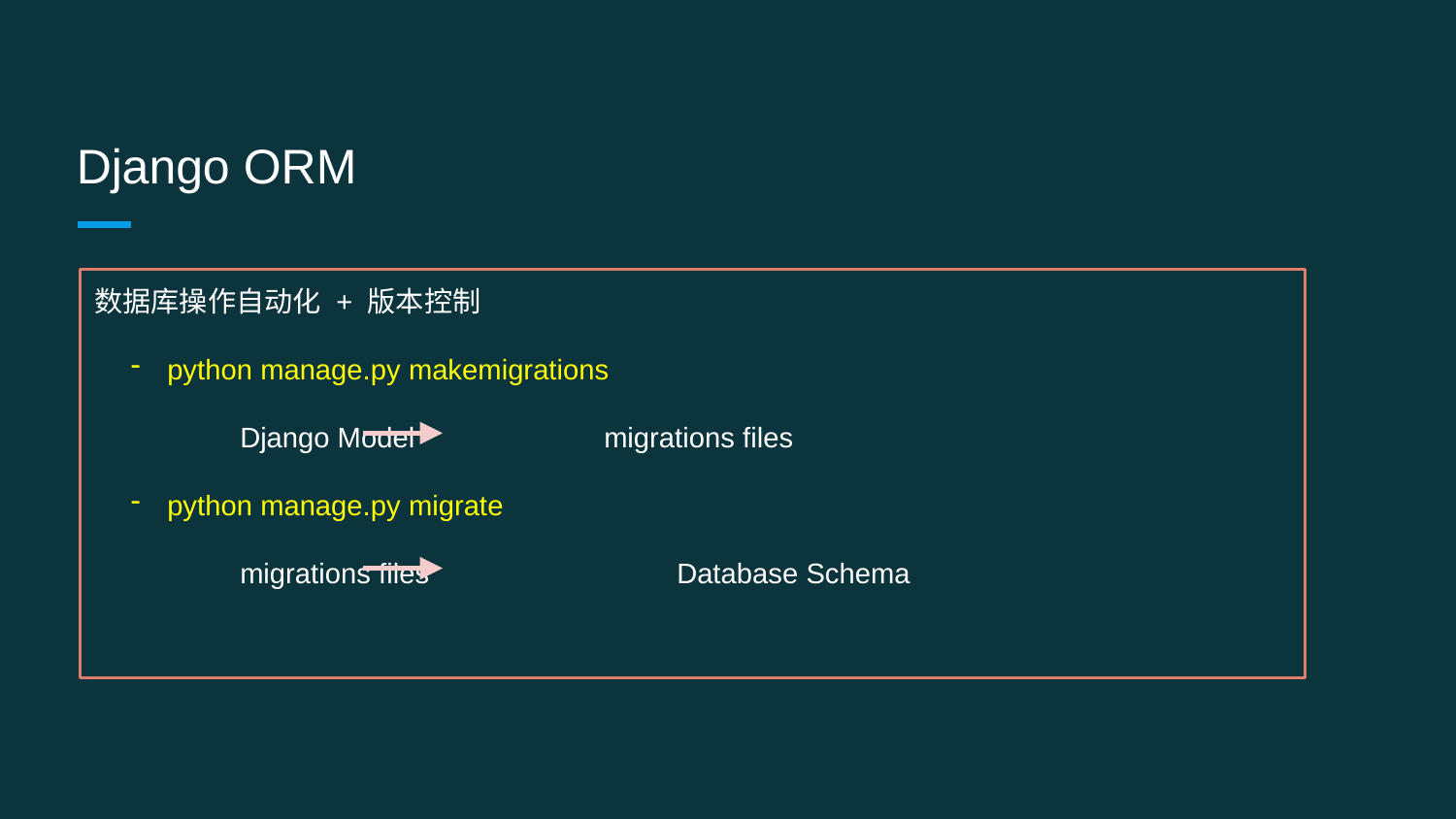

# Django ORM
数据库操作自动化 + 版本控制

python manage.py makemigrations

Django Model  		migrations files

python manage.py migrate

	migrations files  		Database Schema